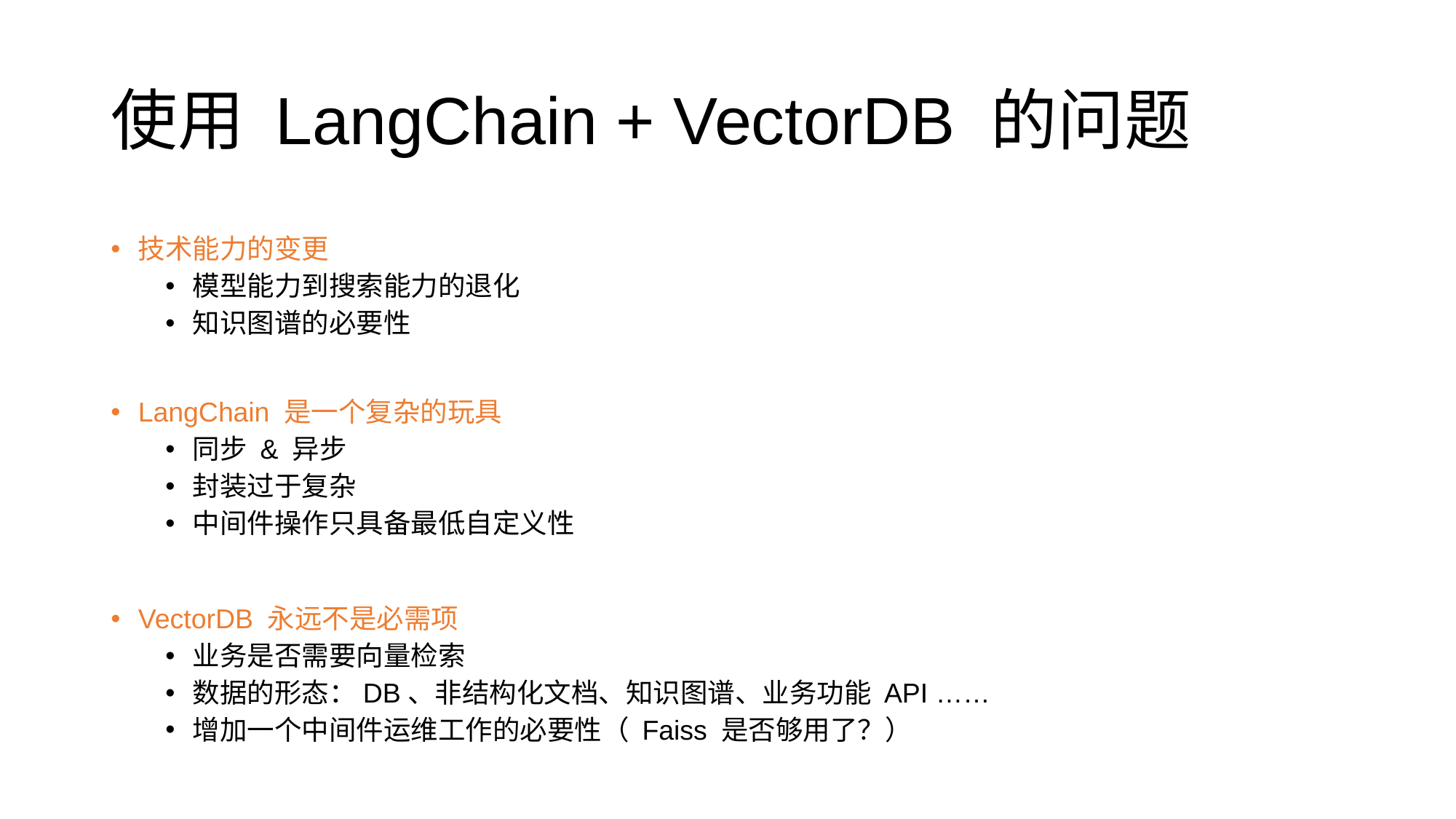

# 使用 LangChain + VectorDB 的问题
技术能力的变更
模型能力到搜索能力的退化
知识图谱的必要性

LangChain 是一个复杂的玩具
同步 & 异步
封装过于复杂
中间件操作只具备最低自定义性

VectorDB 永远不是必需项
业务是否需要向量检索
数据的形态：DB、非结构化文档、知识图谱、业务功能 API ……
增加一个中间件运维工作的必要性（ Faiss 是否够用了？）